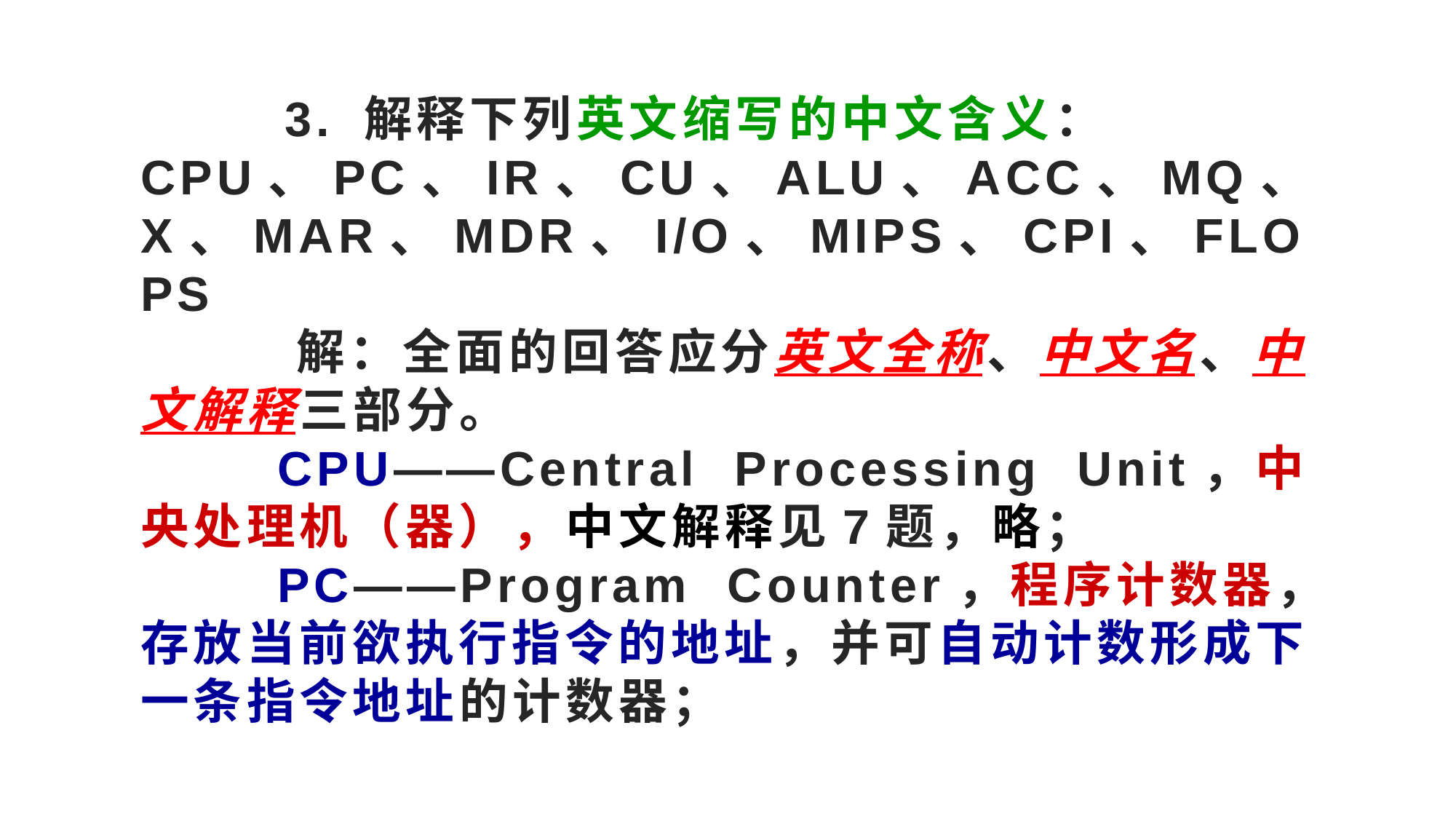

# 3. 解释下列英文缩写的中文含义： CPU、PC、IR、CU、ALU、ACC、MQ、X、MAR、MDR、I/O、MIPS、CPI、FLOPS 解：全面的回答应分英文全称、中文名、中文解释三部分。 CPU——Central  Processing  Unit，中央处理机（器），中文解释见7题，略； PC——Program  Counter，程序计数器，存放当前欲执行指令的地址，并可自动计数形成下一条指令地址的计数器；